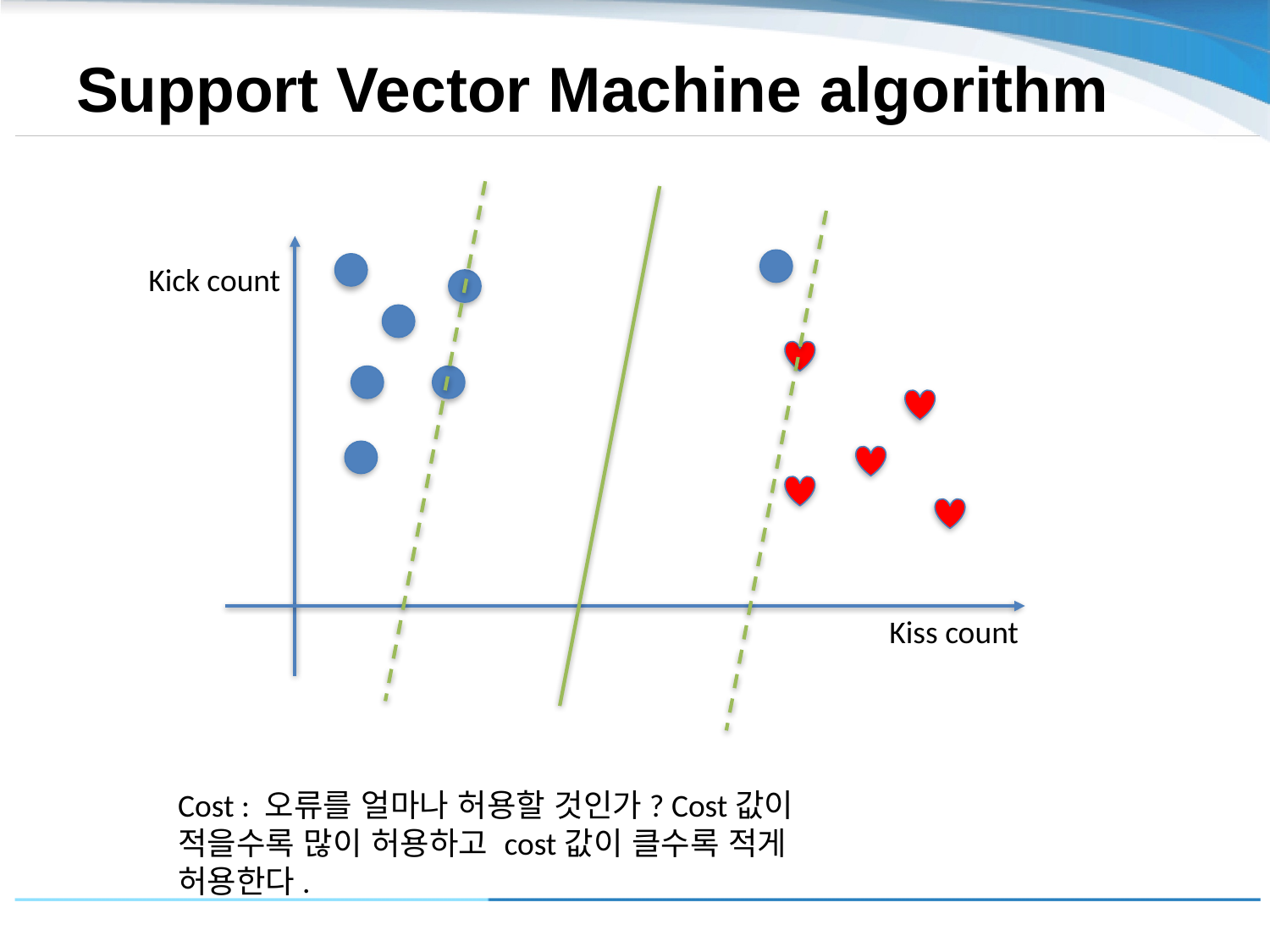

# Support Vector Machine algorithm

Kick count

Kiss count
Cost : 오류를 얼마나 허용할 것인가? Cost값이 적을수록 많이 허용하고 cost값이 클수록 적게 허용한다.